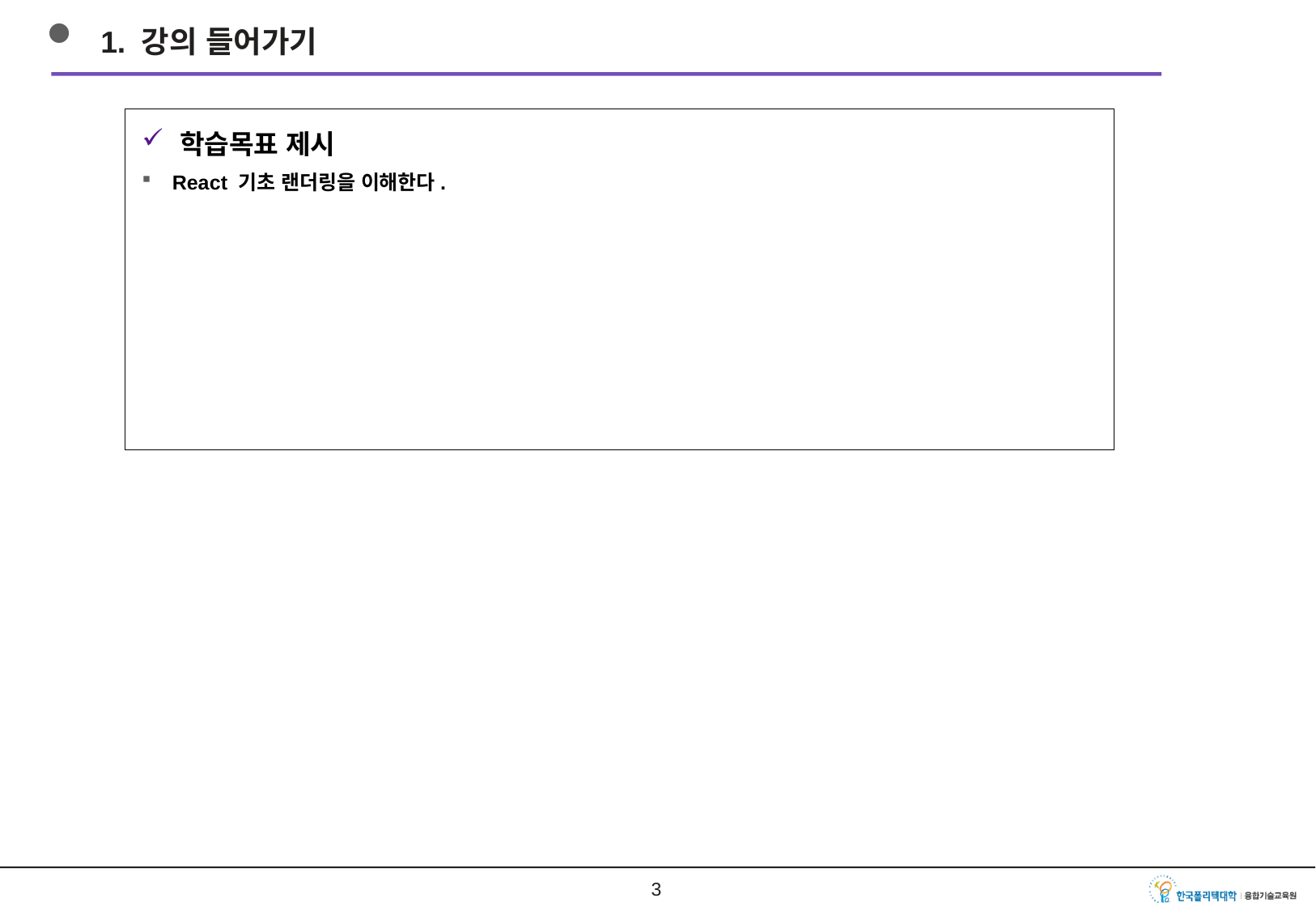

1. 강의 들어가기
학습목표 제시
React 기초 랜더링을 이해한다.

3